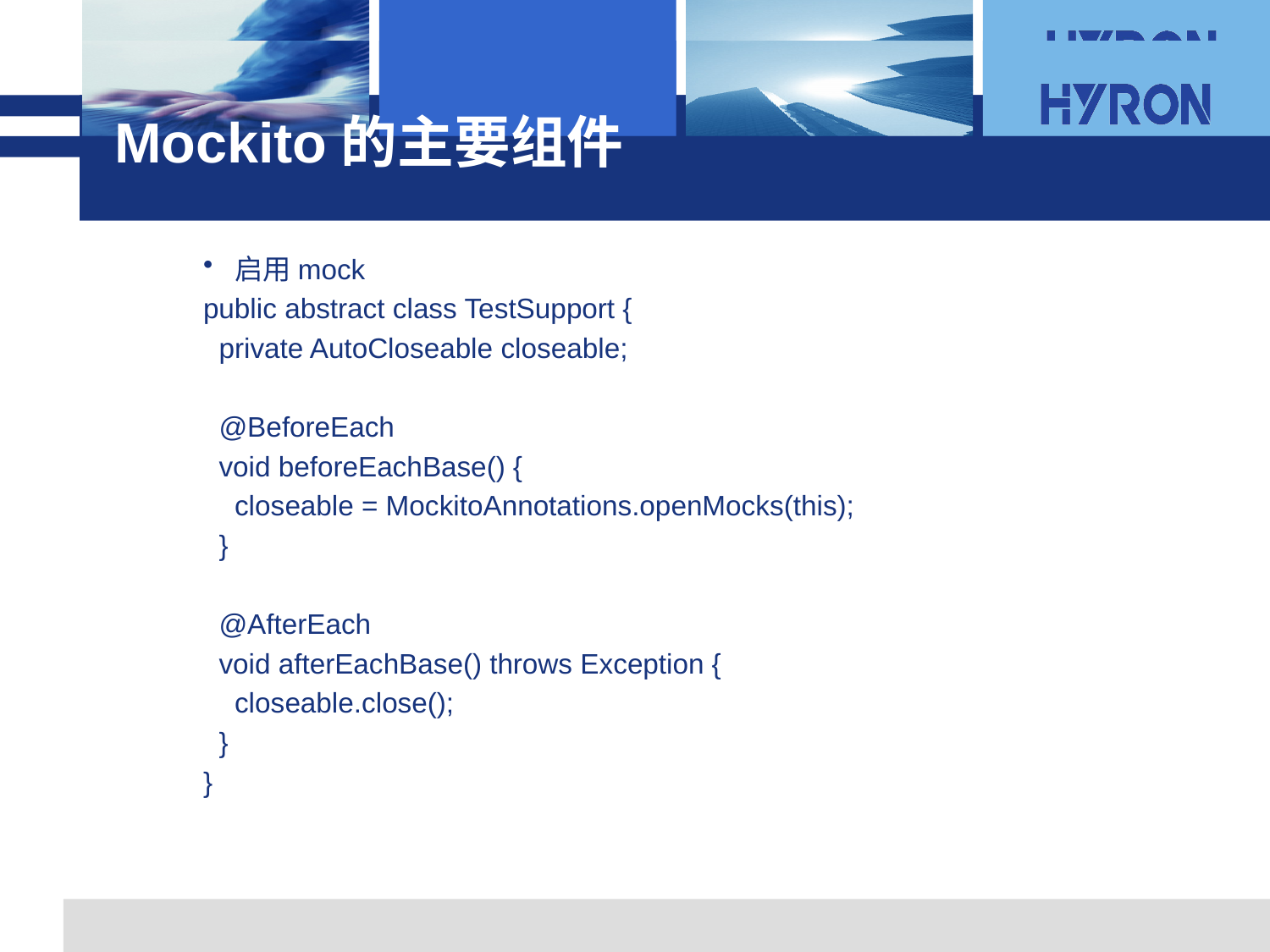

# Mockito的主要组件

启用mock
public abstract class TestSupport {
  private AutoCloseable closeable;

  @BeforeEach
  void beforeEachBase() {
    closeable = MockitoAnnotations.openMocks(this);
  }

  @AfterEach
  void afterEachBase() throws Exception {
    closeable.close();
  }
}